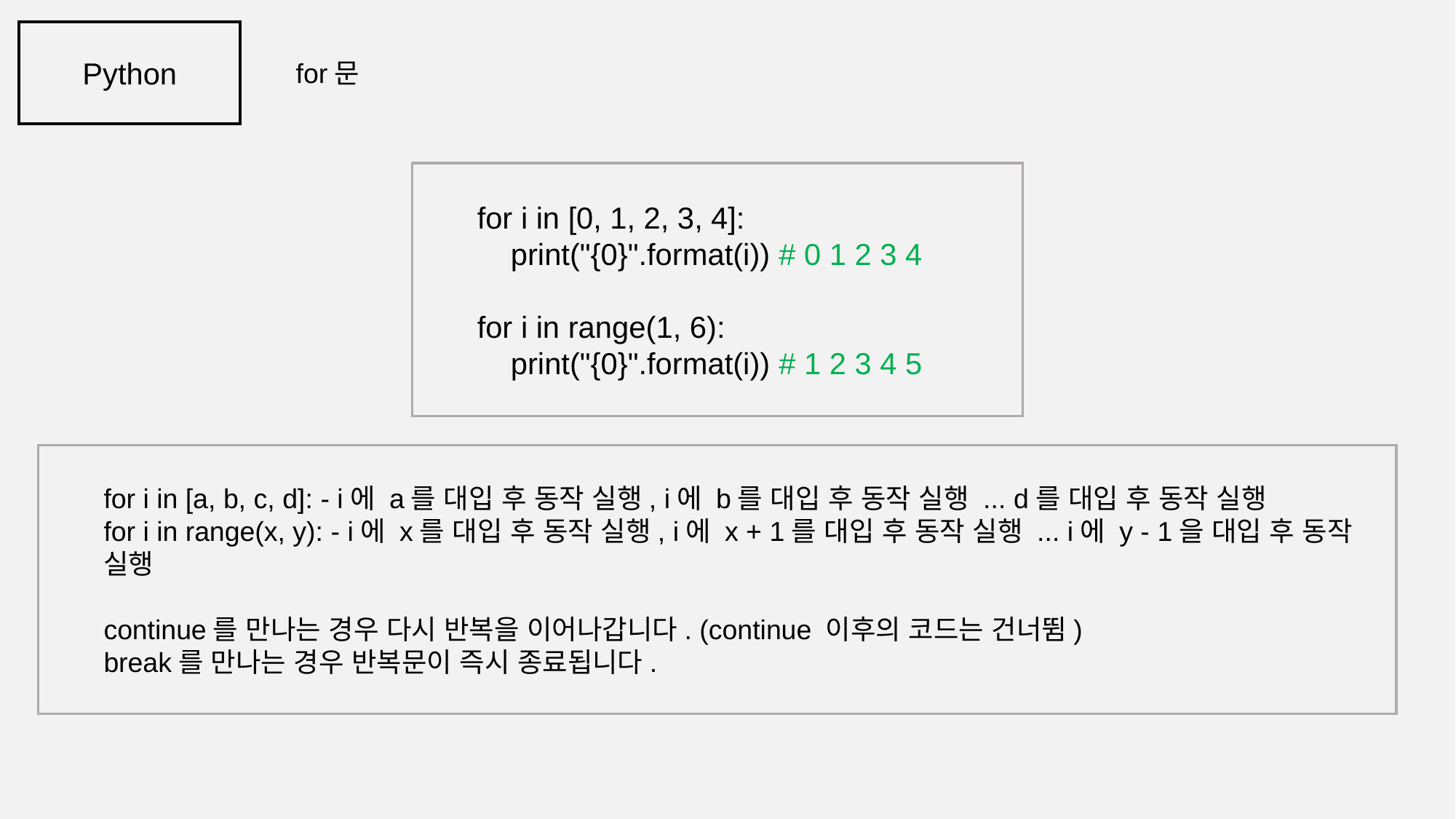

Python
for문
for i in [0, 1, 2, 3, 4]:
    print("{0}".format(i)) # 0 1 2 3 4

for i in range(1, 6):
    print("{0}".format(i)) # 1 2 3 4 5
   '"
for i in [a, b, c, d]: - i에 a를 대입 후 동작 실행, i에 b를 대입 후 동작 실행 ... d를 대입 후 동작 실행
for i in range(x, y): - i에 x를 대입 후 동작 실행, i에 x + 1를 대입 후 동작 실행 ... i에 y - 1을 대입 후 동작 실행

continue를 만나는 경우 다시 반복을 이어나갑니다. (continue 이후의 코드는 건너뜀)
break를 만나는 경우 반복문이 즉시 종료됩니다.